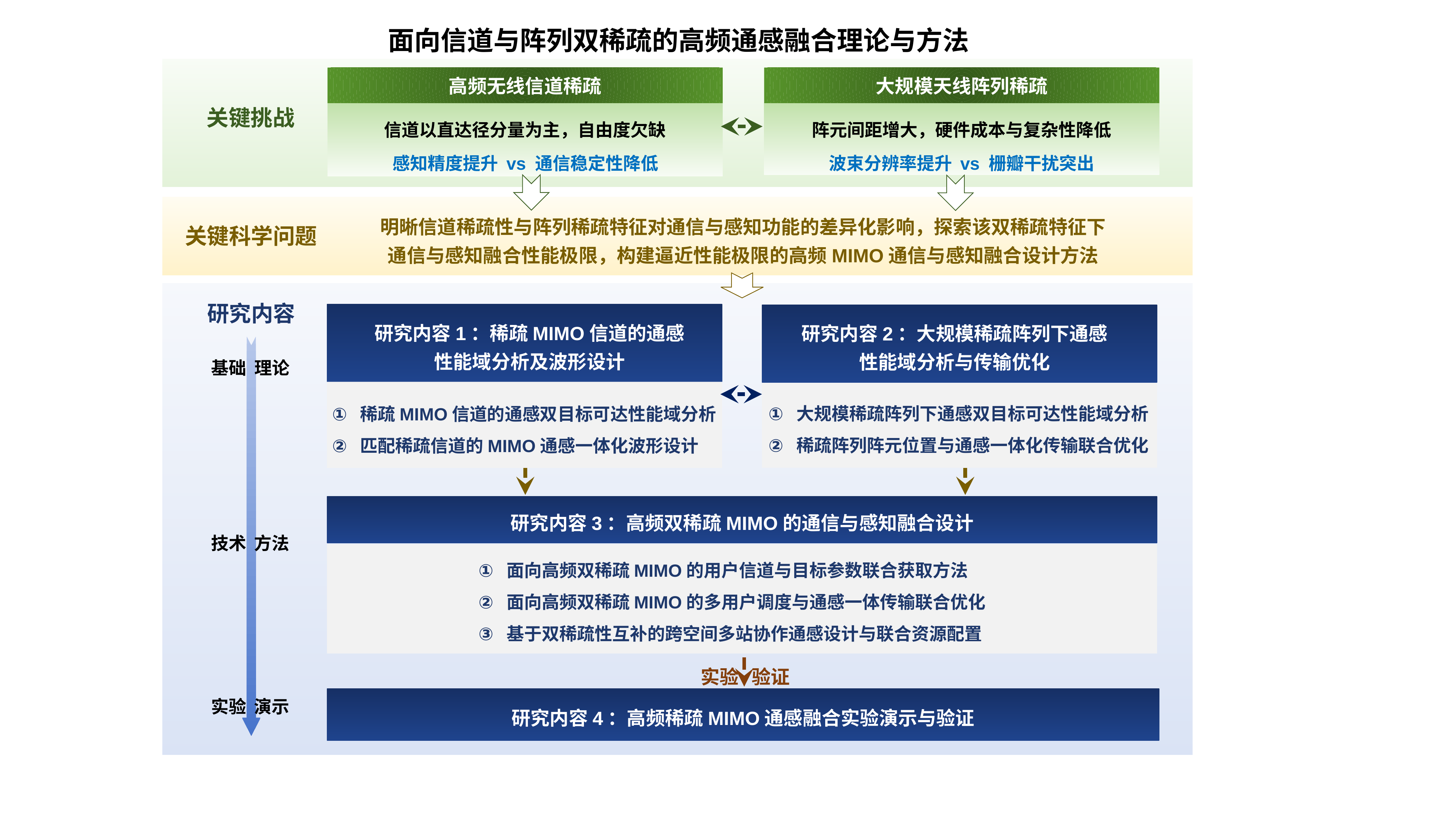

面向信道与阵列双稀疏的高频通感融合理论与方法

高频无线信道稀疏

信道以直达径分量为主，自由度欠缺
大规模天线阵列稀疏

阵元间距增大，硬件成本与复杂性降低
关键挑战
感知精度提升 vs 通信稳定性降低
波束分辨率提升 vs 栅瓣干扰突出

明晰信道稀疏性与阵列稀疏特征对通信与感知功能的差异化影响，探索该双稀疏特征下
通信与感知融合性能极限，构建逼近性能极限的高频MIMO通信与感知融合设计方法
关键科学问题

研究内容

研究内容1：稀疏MIMO信道的通感
性能域分析及波形设计

 稀疏MIMO信道的通感双目标可达性能域分析
 匹配稀疏信道的MIMO通感一体化波形设计

研究内容2：大规模稀疏阵列下通感
性能域分析与传输优化

 大规模稀疏阵列下通感双目标可达性能域分析
 稀疏阵列阵元位置与通感一体化传输联合优化
基础  理论
研究内容3：高频双稀疏MIMO的通信与感知融合设计

 面向高频双稀疏MIMO的用户信道与目标参数联合获取方法
 面向高频双稀疏MIMO的多用户调度与通感一体传输联合优化
 基于双稀疏性互补的跨空间多站协作通感设计与联合资源配置

技术  方法
实验   验证
研究内容4：高频稀疏MIMO通感融合实验演示与验证
实验  演示